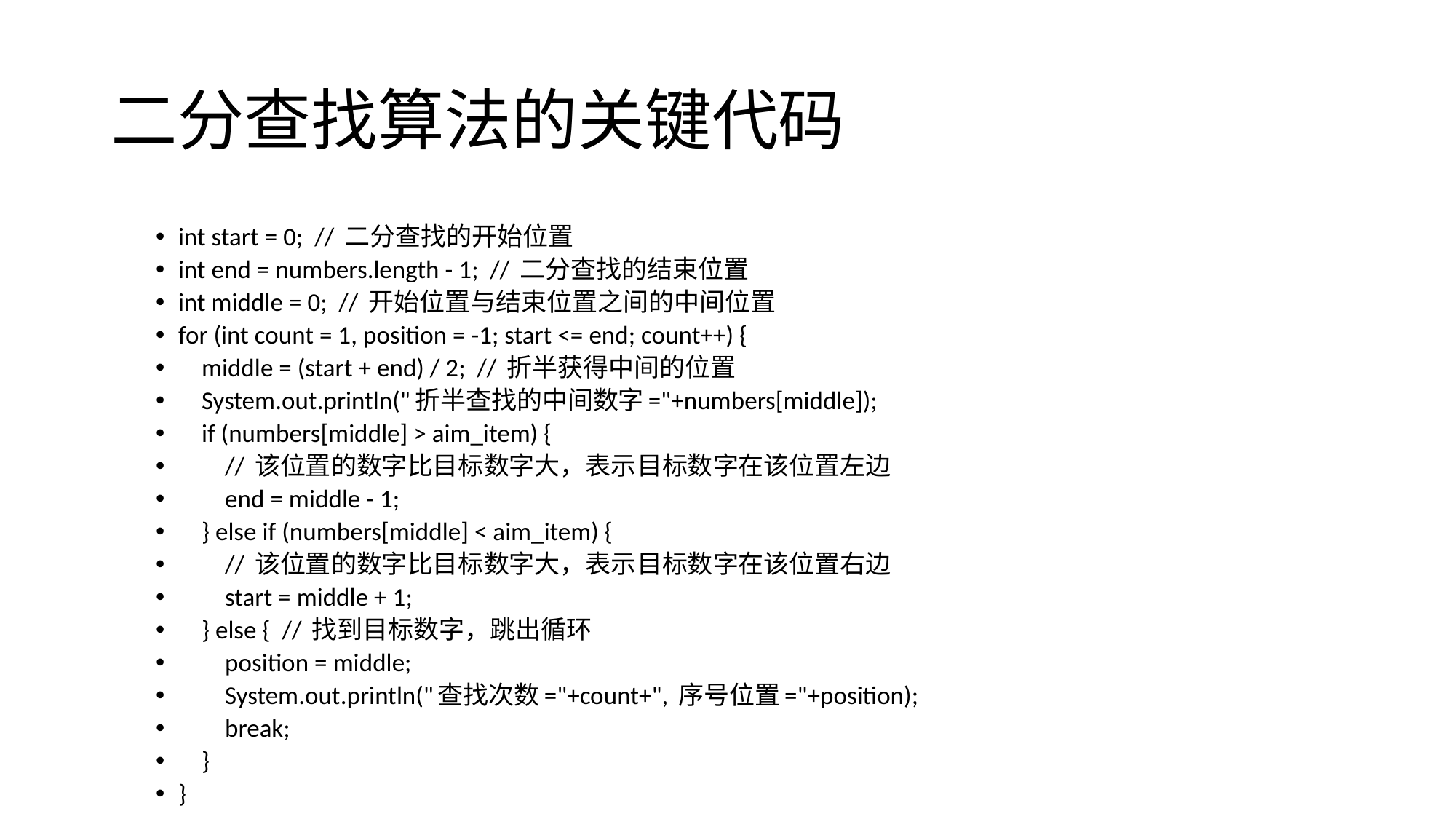

# 二分查找算法的关键代码
int start = 0;  // 二分查找的开始位置
int end = numbers.length - 1;  // 二分查找的结束位置
int middle = 0;  // 开始位置与结束位置之间的中间位置
for (int count = 1, position = -1; start <= end; count++) {
    middle = (start + end) / 2;  // 折半获得中间的位置
    System.out.println("折半查找的中间数字="+numbers[middle]);
    if (numbers[middle] > aim_item) {
        // 该位置的数字比目标数字大，表示目标数字在该位置左边
        end = middle - 1;
    } else if (numbers[middle] < aim_item) {
        // 该位置的数字比目标数字大，表示目标数字在该位置右边
        start = middle + 1;
    } else {  // 找到目标数字，跳出循环
        position = middle;
        System.out.println("查找次数="+count+", 序号位置="+position);
        break;
    }
}